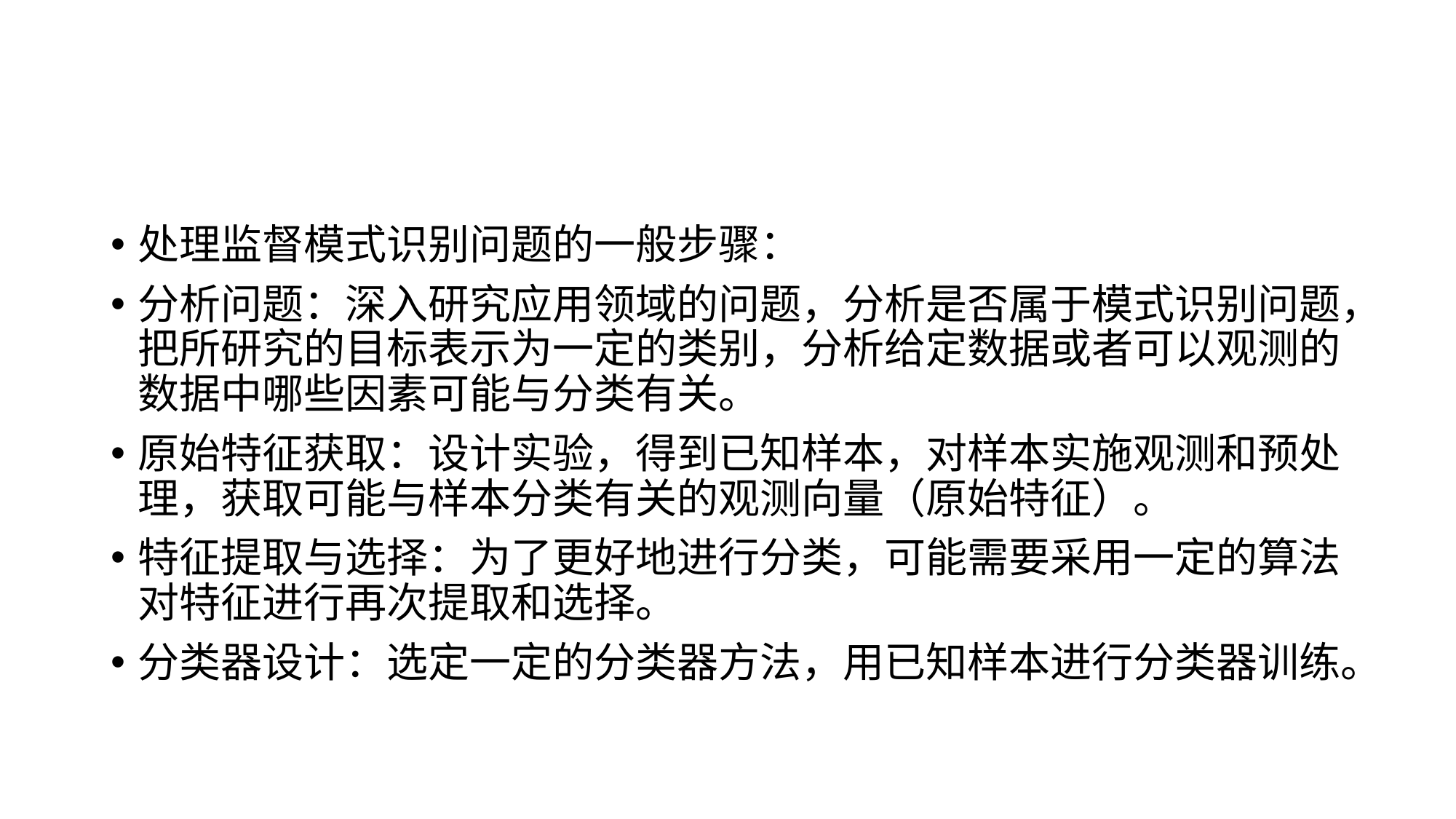

#
处理监督模式识别问题的一般步骤：
分析问题：深入研究应用领域的问题，分析是否属于模式识别问题，把所研究的目标表示为一定的类别，分析给定数据或者可以观测的数据中哪些因素可能与分类有关。
原始特征获取：设计实验，得到已知样本，对样本实施观测和预处理，获取可能与样本分类有关的观测向量（原始特征）。
特征提取与选择：为了更好地进行分类，可能需要采用一定的算法对特征进行再次提取和选择。
分类器设计：选定一定的分类器方法，用已知样本进行分类器训练。